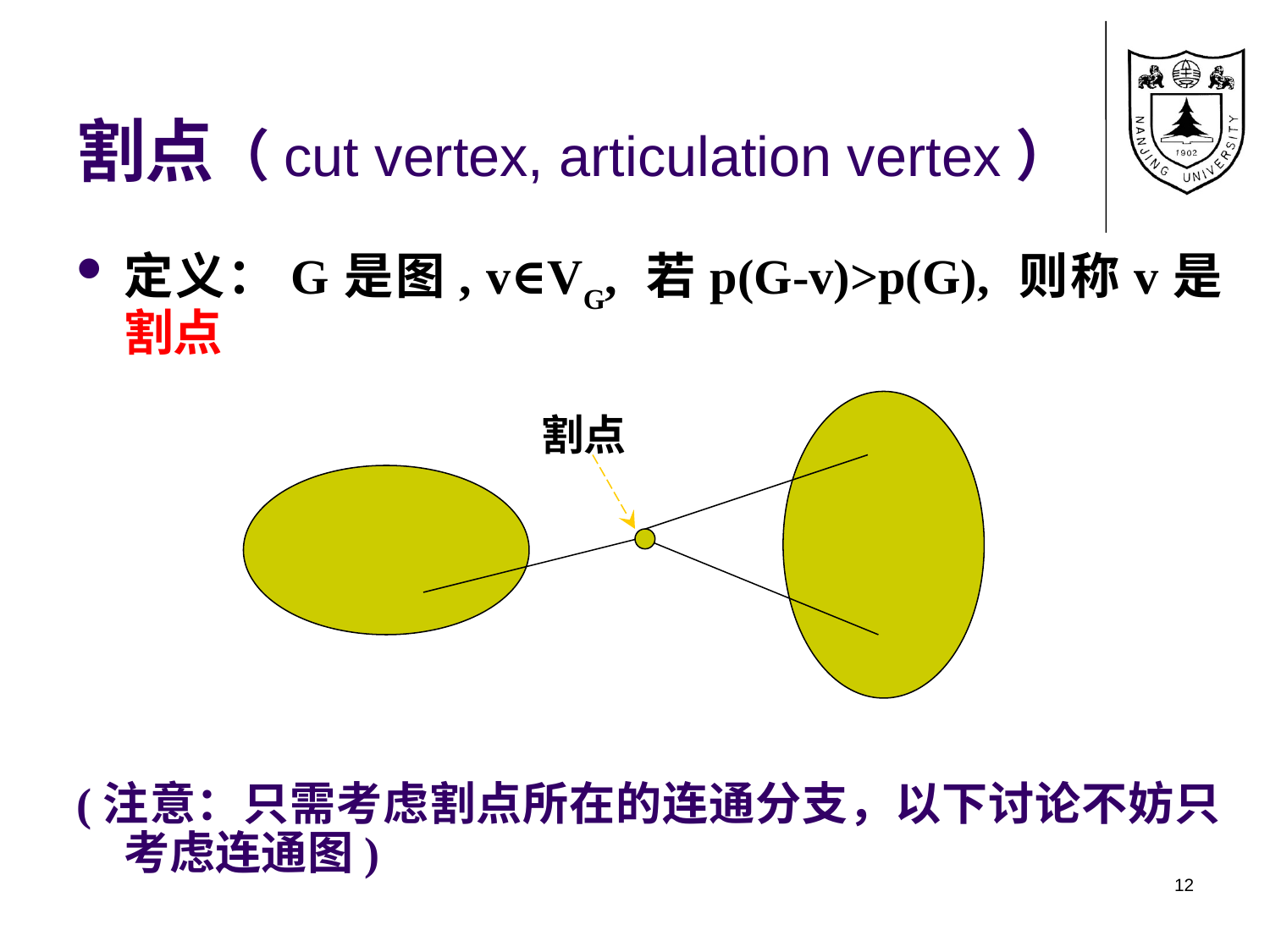

# 割点（cut vertex, articulation vertex）
定义：G是图, v∈VG, 若p(G-v)>p(G), 则称v是割点

(注意：只需考虑割点所在的连通分支，以下讨论不妨只考虑连通图)

割点

12